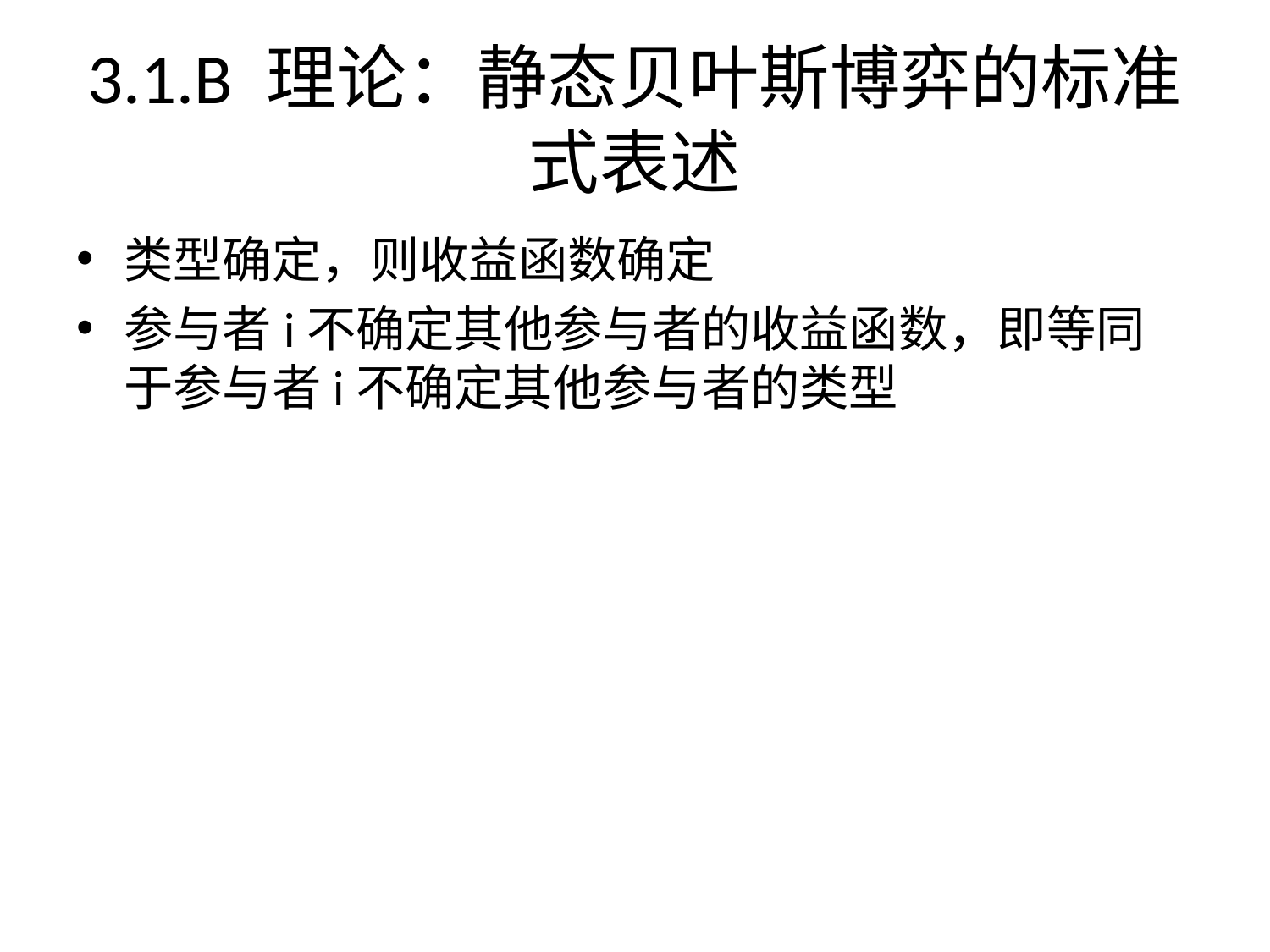

3.1.B 理论：静态贝叶斯博弈的标准式表述
类型确定，则收益函数确定
参与者i不确定其他参与者的收益函数，即等同于参与者i不确定其他参与者的类型